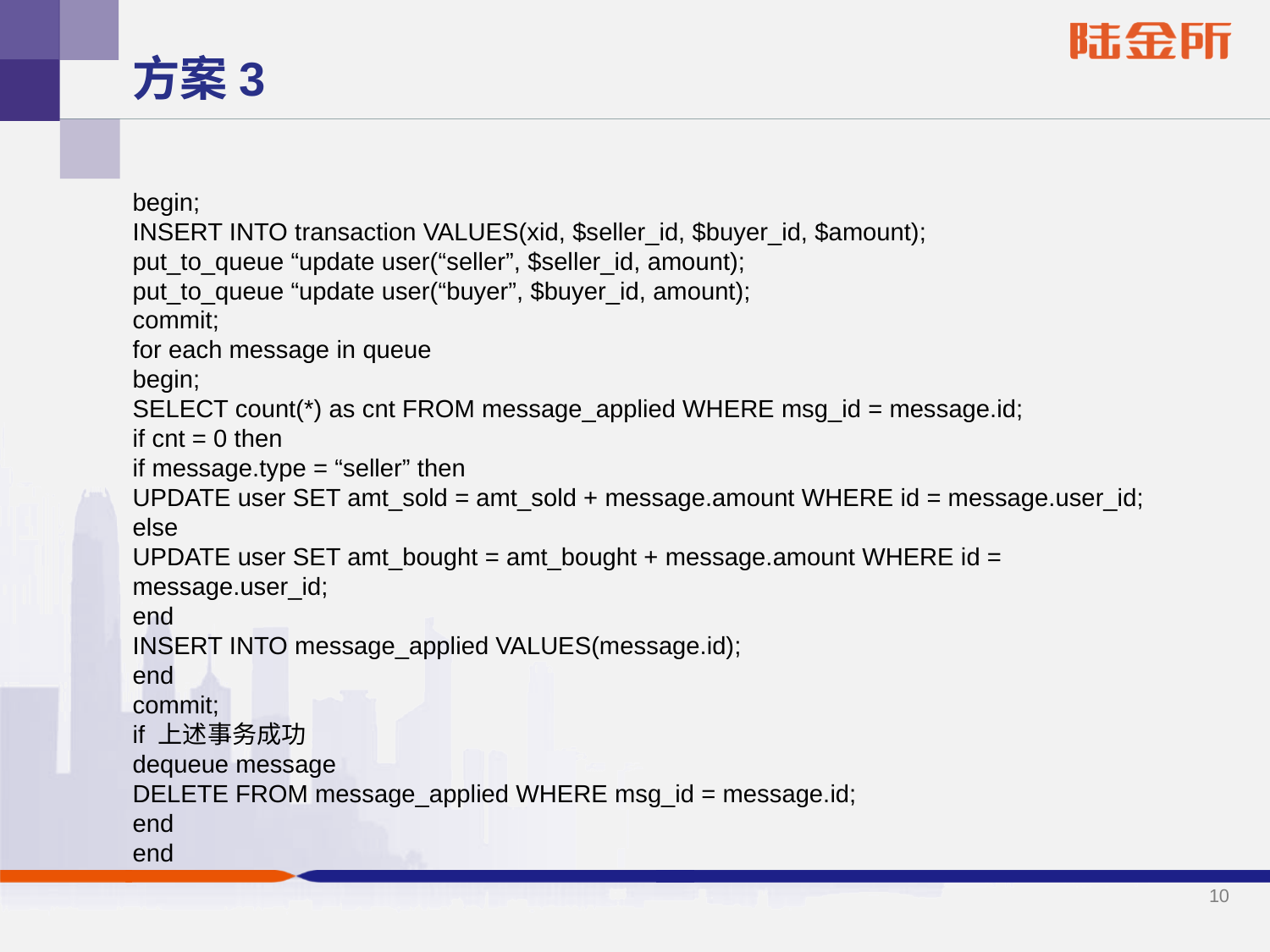

# 方案3
begin;
INSERT INTO transaction VALUES(xid, $seller_id, $buyer_id, $amount);
put_to_queue “update user(“seller”, $seller_id, amount);
put_to_queue “update user(“buyer”, $buyer_id, amount);
commit;
for each message in queue
begin;
SELECT count(*) as cnt FROM message_applied WHERE msg_id = message.id;
if cnt = 0 then
if message.type = “seller” then
UPDATE user SET amt_sold = amt_sold + message.amount WHERE id = message.user_id;
else
UPDATE user SET amt_bought = amt_bought + message.amount WHERE id = message.user_id;
end
INSERT INTO message_applied VALUES(message.id);
end
commit;
if 上述事务成功
dequeue message
DELETE FROM message_applied WHERE msg_id = message.id;
end
end
10